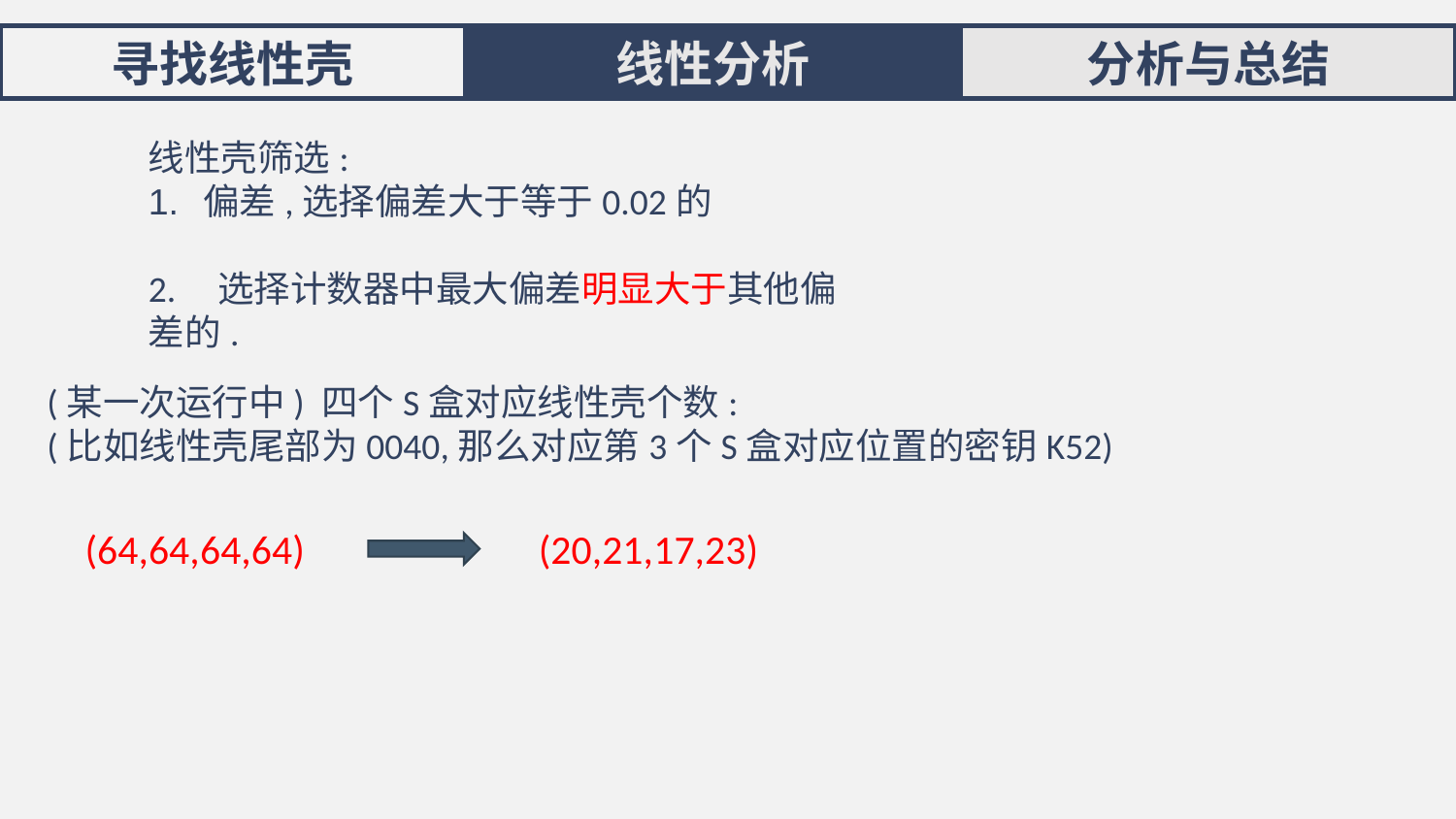

寻找线性壳
线性分析
分析与总结
线性壳筛选:
偏差,选择偏差大于等于0.02的

2.    选择计数器中最大偏差明显大于其他偏差的.

(某一次运行中) 四个S盒对应线性壳个数:
(比如线性壳尾部为0040,那么对应第3个S盒对应位置的密钥K52)
(64,64,64,64)
(20,21,17,23)